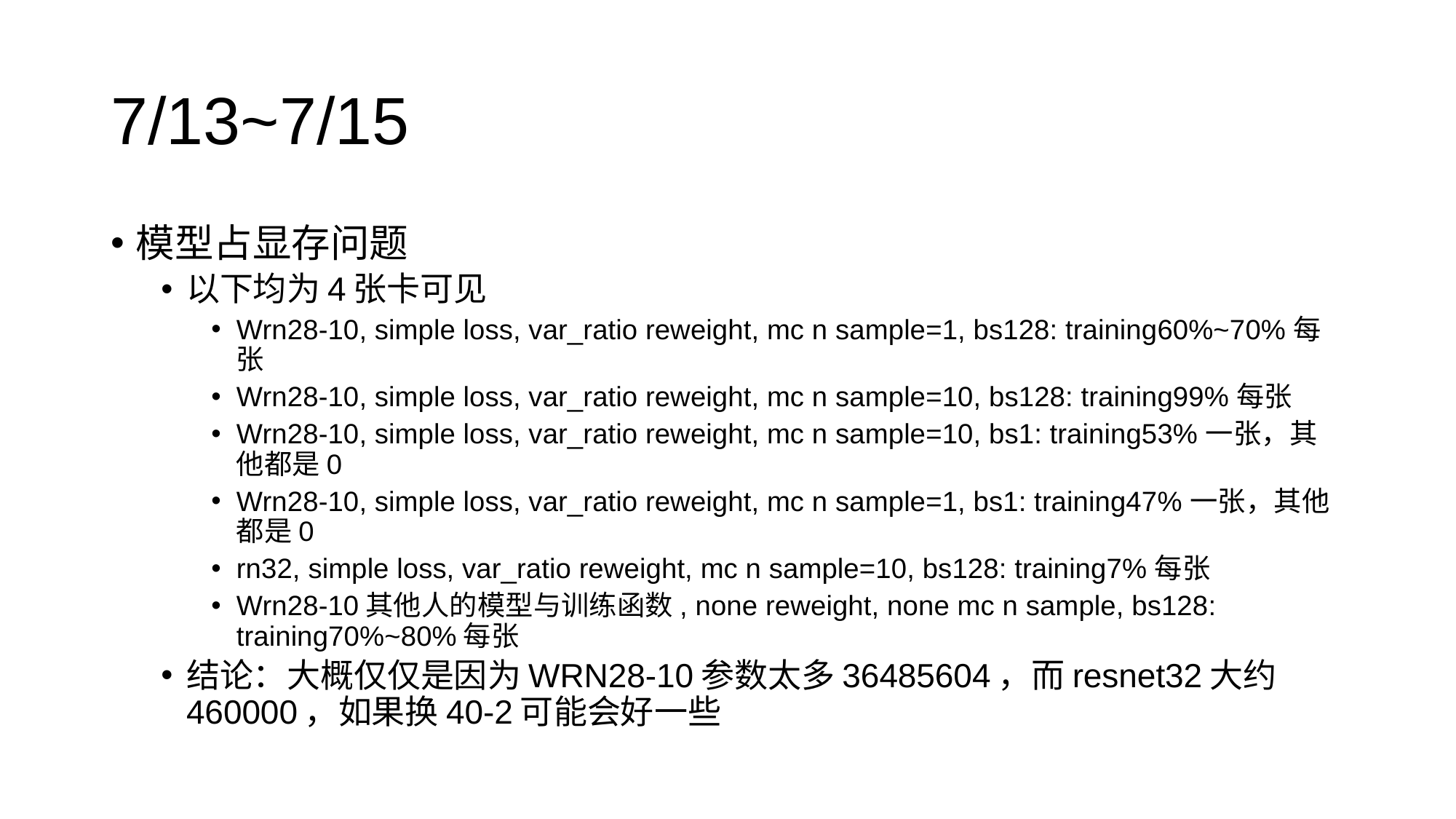

# 7/13~7/15
模型占显存问题
以下均为4张卡可见
Wrn28-10, simple loss, var_ratio reweight, mc n sample=1, bs128: training60%~70%每张
Wrn28-10, simple loss, var_ratio reweight, mc n sample=10, bs128: training99%每张
Wrn28-10, simple loss, var_ratio reweight, mc n sample=10, bs1: training53%一张，其他都是0
Wrn28-10, simple loss, var_ratio reweight, mc n sample=1, bs1: training47%一张，其他都是0
rn32, simple loss, var_ratio reweight, mc n sample=10, bs128: training7%每张
Wrn28-10其他人的模型与训练函数, none reweight, none mc n sample, bs128: training70%~80%每张
结论：大概仅仅是因为WRN28-10参数太多36485604，而resnet32大约460000，如果换40-2可能会好一些